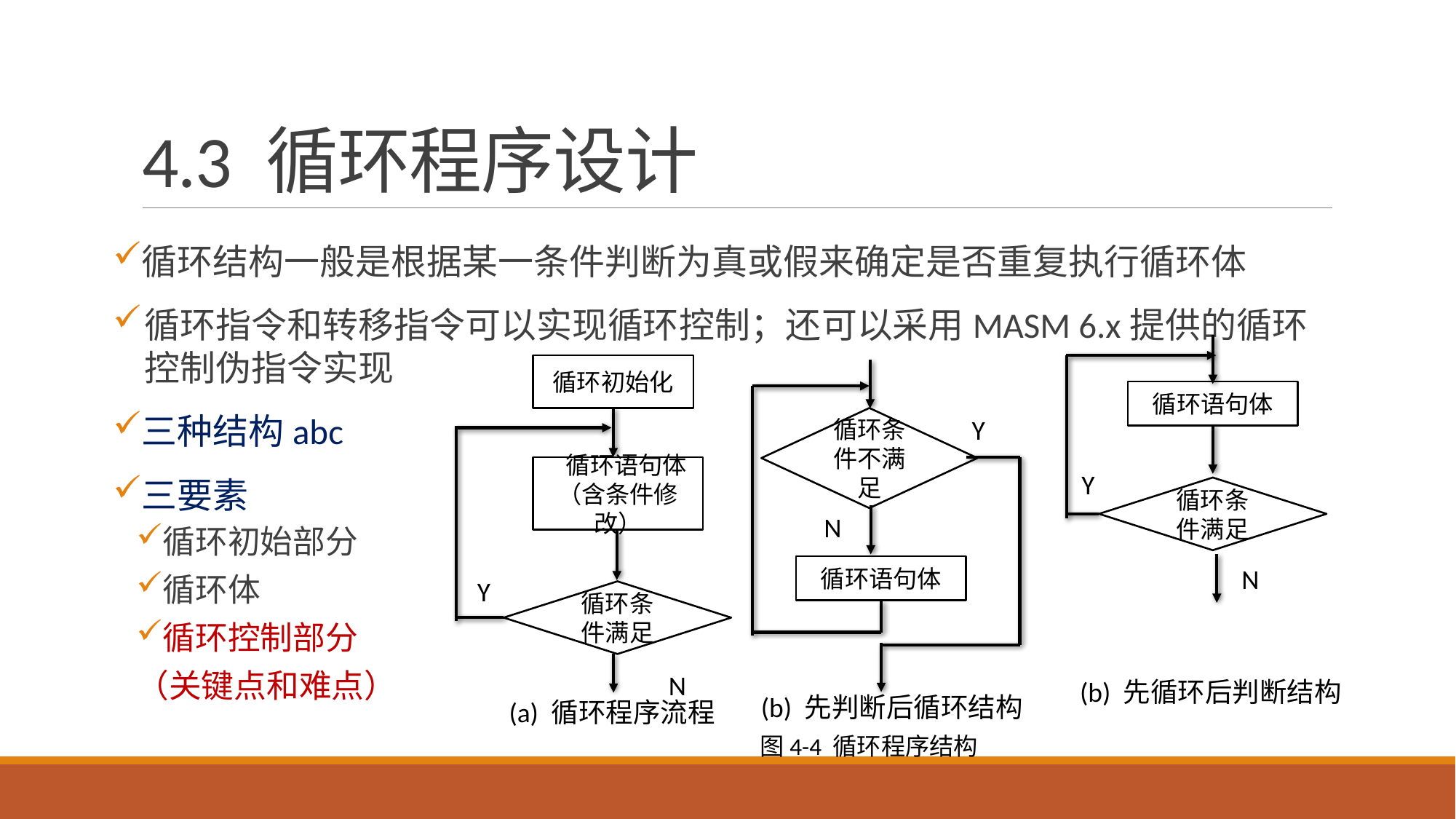

# 4.3 循环程序设计
循环结构一般是根据某一条件判断为真或假来确定是否重复执行循环体
循环指令和转移指令可以实现循环控制；还可以采用MASM 6.x提供的循环控制伪指令实现
三种结构abc
三要素
循环初始部分
循环体
循环控制部分
（关键点和难点）

循环初始化
循环语句体
Y
循环条件不满足
  循环语句体
（含条件修改）
Y
循环条件满足
N
循环语句体
N
Y
循环条件满足
N
(b) 先循环后判断结构
(b) 先判断后循环结构
(a) 循环程序流程
图4-4 循环程序结构